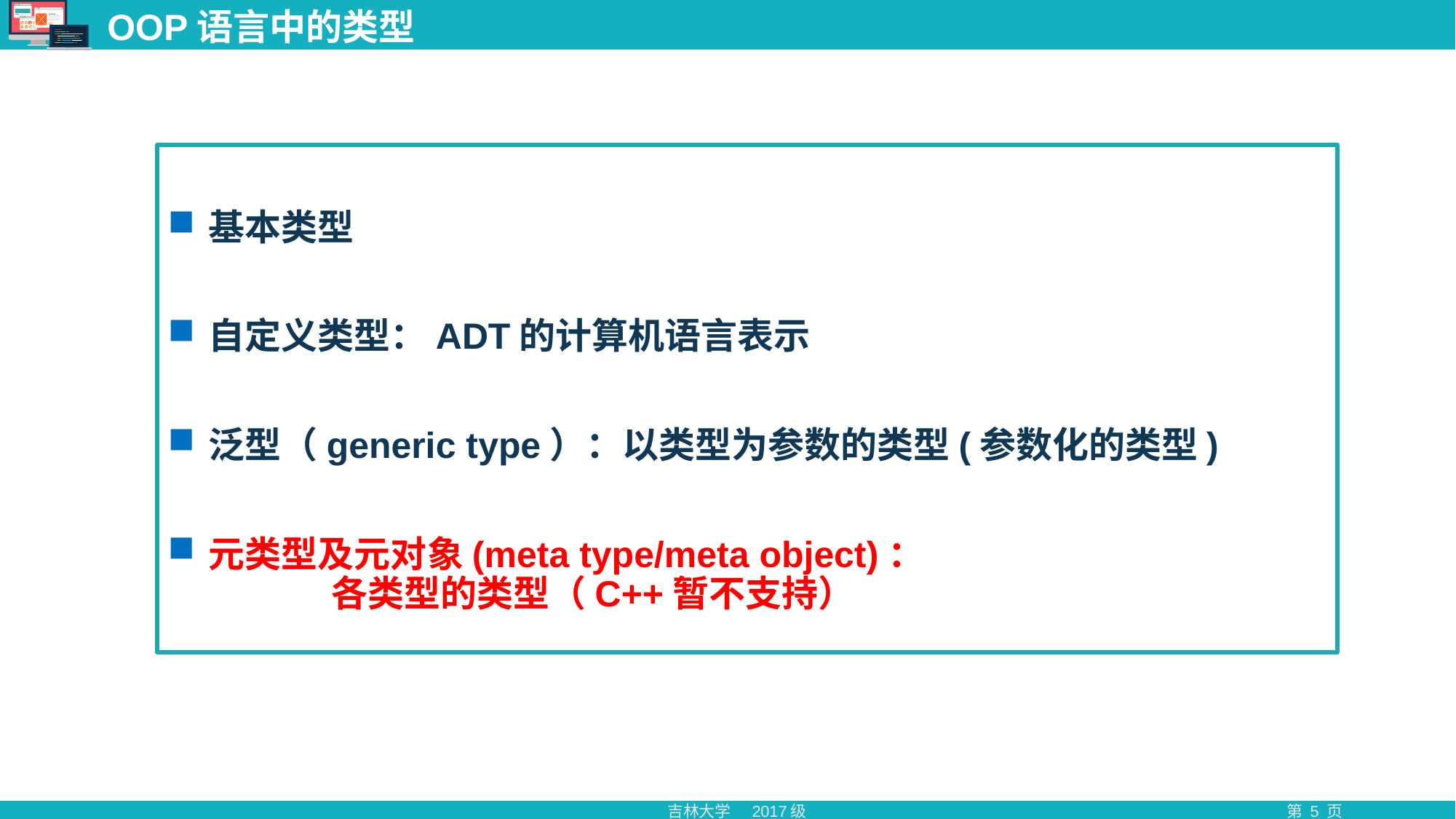

# OOP语言中的类型

基本类型

自定义类型：ADT的计算机语言表示

泛型（generic type）：以类型为参数的类型(参数化的类型)

元类型及元对象(meta type/meta object)：
               各类型的类型（C++暂不支持）